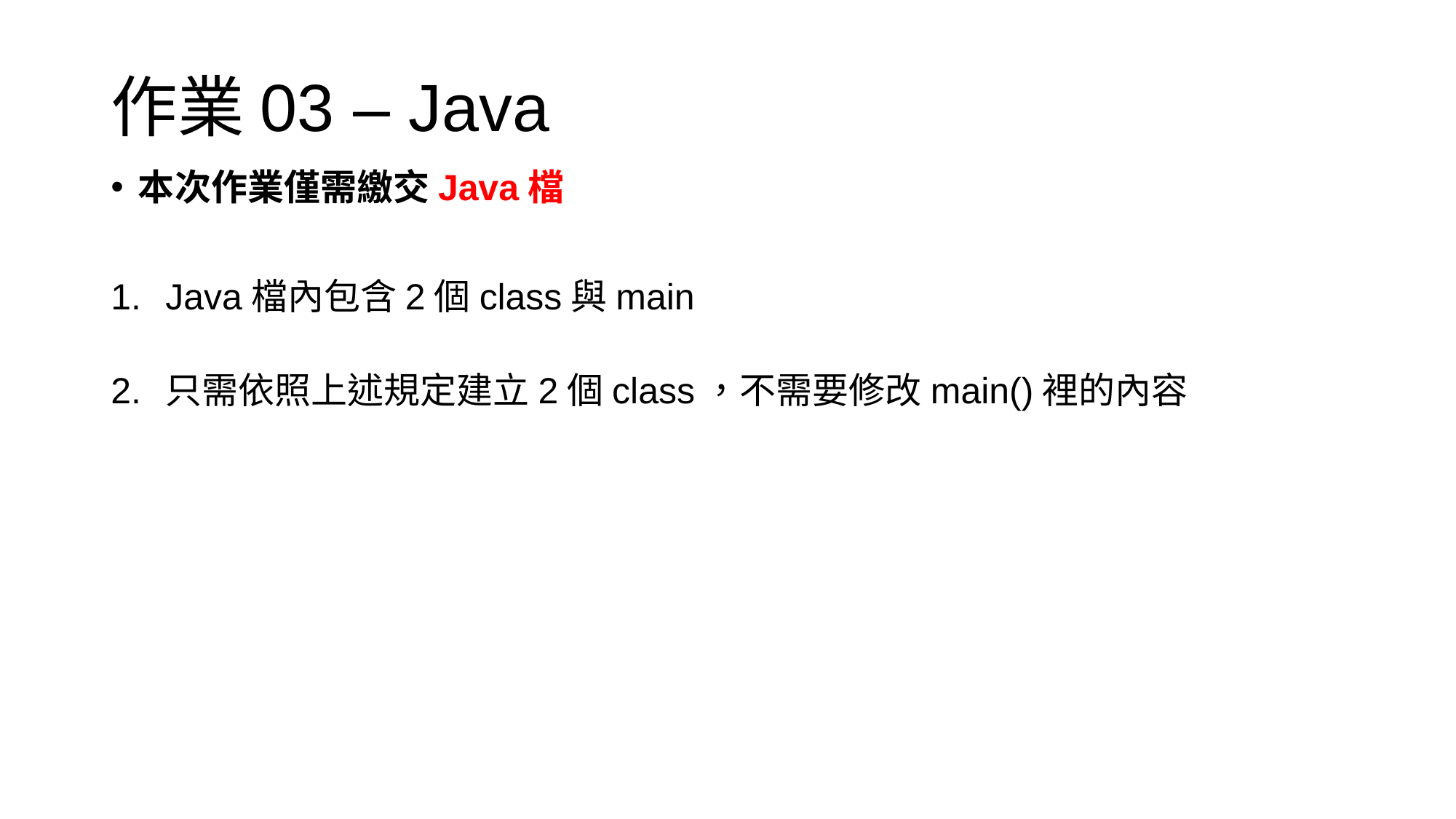

# 作業03 – Java
本次作業僅需繳交Java檔

Java檔內包含2個class與main
只需依照上述規定建立2個class，不需要修改main()裡的內容